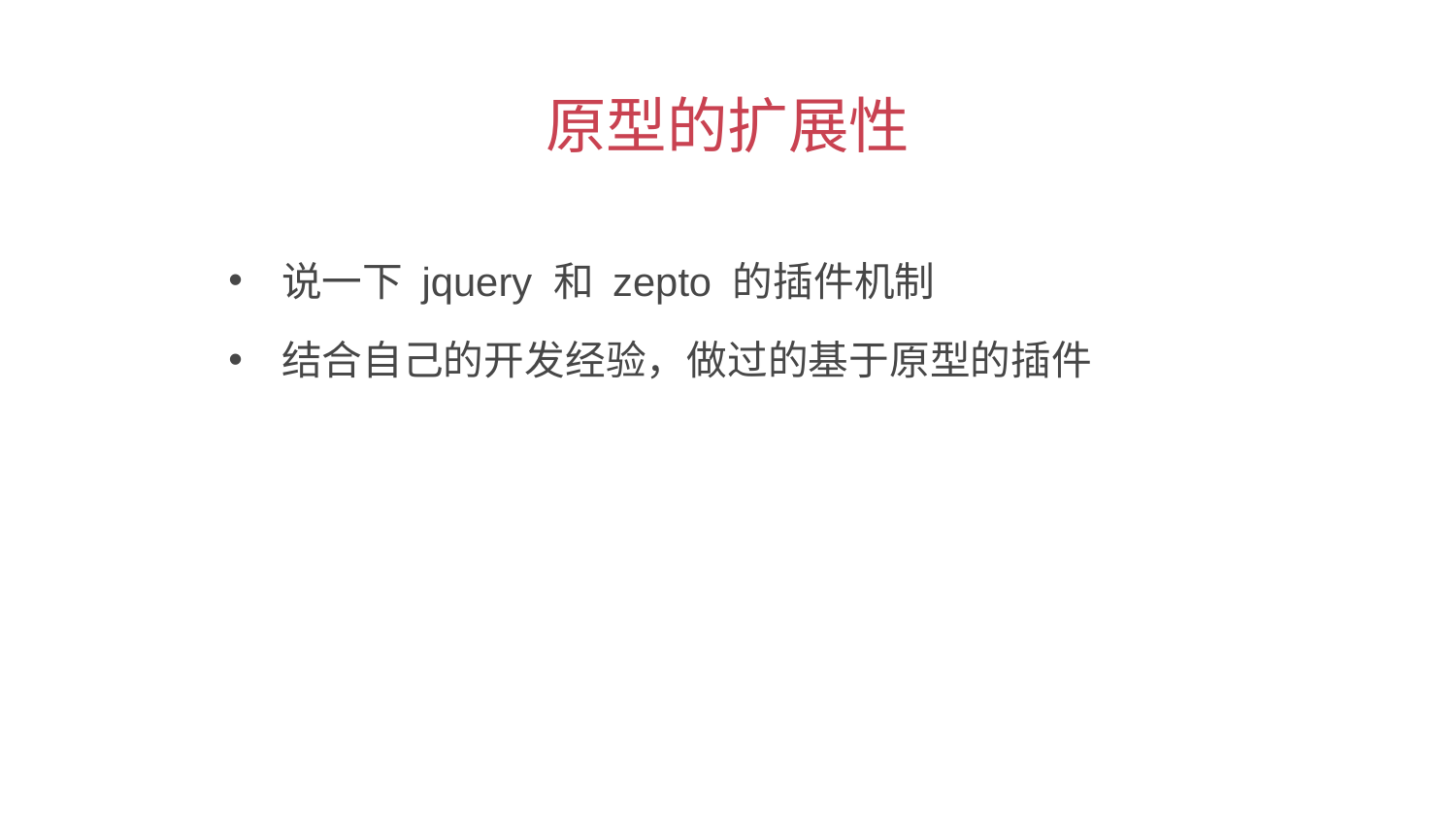

原型的扩展性
 说一下 jquery 和 zepto 的插件机制
 结合自己的开发经验，做过的基于原型的插件